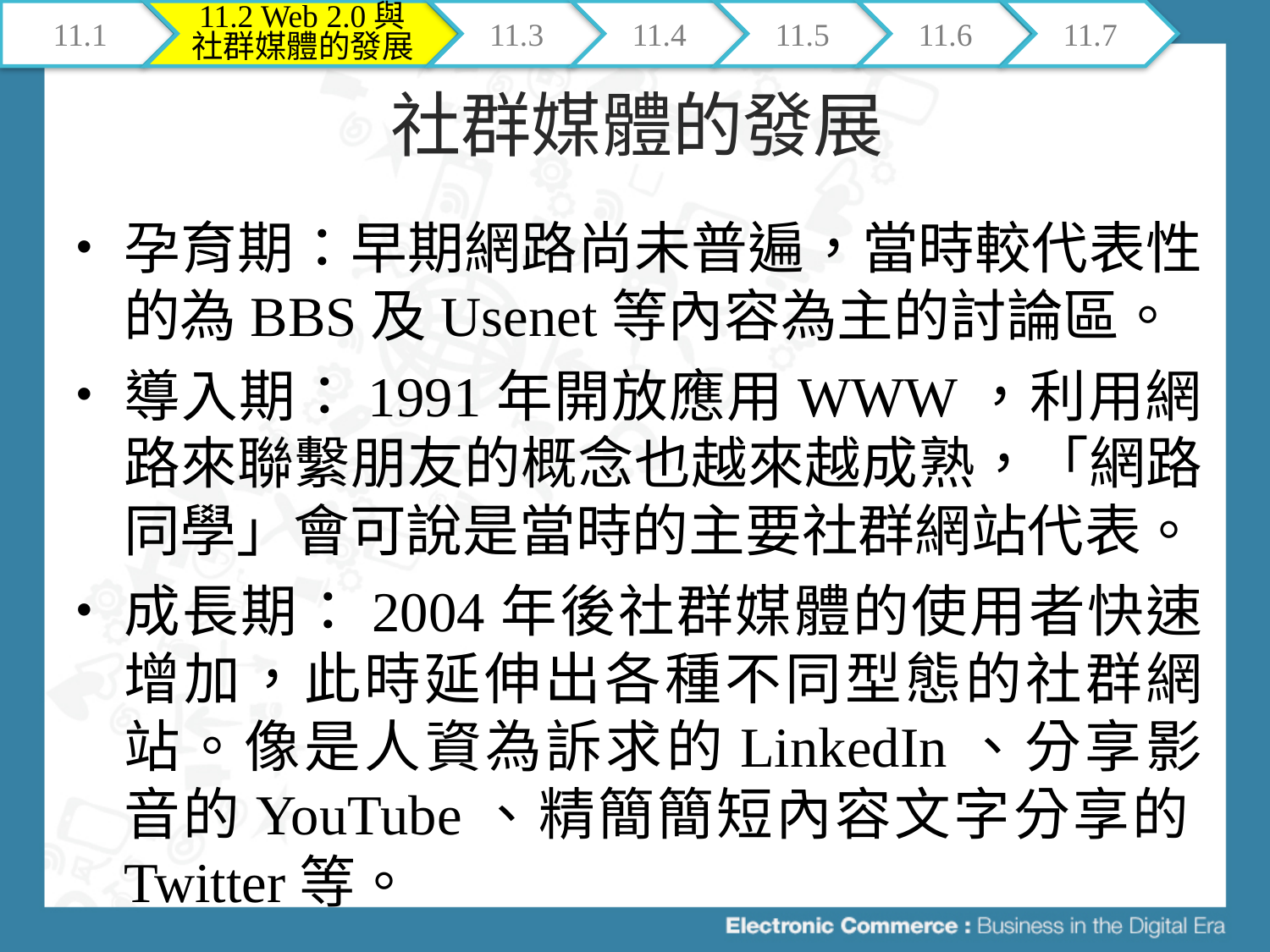

11.1
11.2 Web 2.0與社群媒體的發展
11.3
11.4
11.5
11.6
11.7
# 社群媒體的發展
孕育期：早期網路尚未普遍，當時較代表性的為BBS及Usenet等內容為主的討論區。
導入期：1991年開放應用WWW，利用網路來聯繫朋友的概念也越來越成熟，「網路同學」會可說是當時的主要社群網站代表。
成長期：2004年後社群媒體的使用者快速增加，此時延伸出各種不同型態的社群網站。像是人資為訴求的LinkedIn、分享影音的YouTube、精簡簡短內容文字分享的Twitter等。